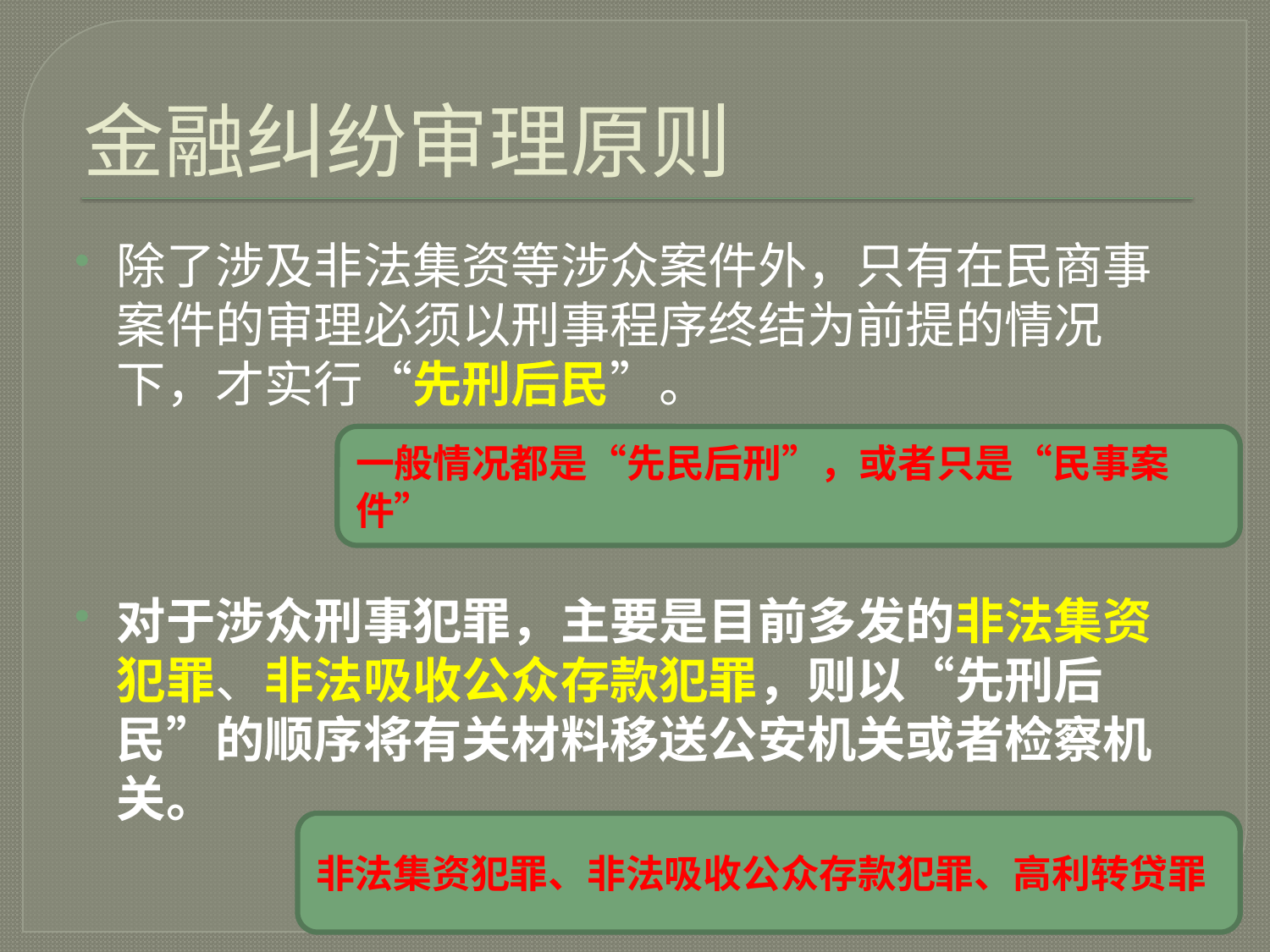

# 金融纠纷审理原则
除了涉及非法集资等涉众案件外，只有在民商事案件的审理必须以刑事程序终结为前提的情况下，才实行“先刑后民”。

对于涉众刑事犯罪，主要是目前多发的非法集资犯罪、非法吸收公众存款犯罪，则以“先刑后民”的顺序将有关材料移送公安机关或者检察机关。
一般情况都是“先民后刑”，或者只是“民事案件”
非法集资犯罪、非法吸收公众存款犯罪、高利转贷罪